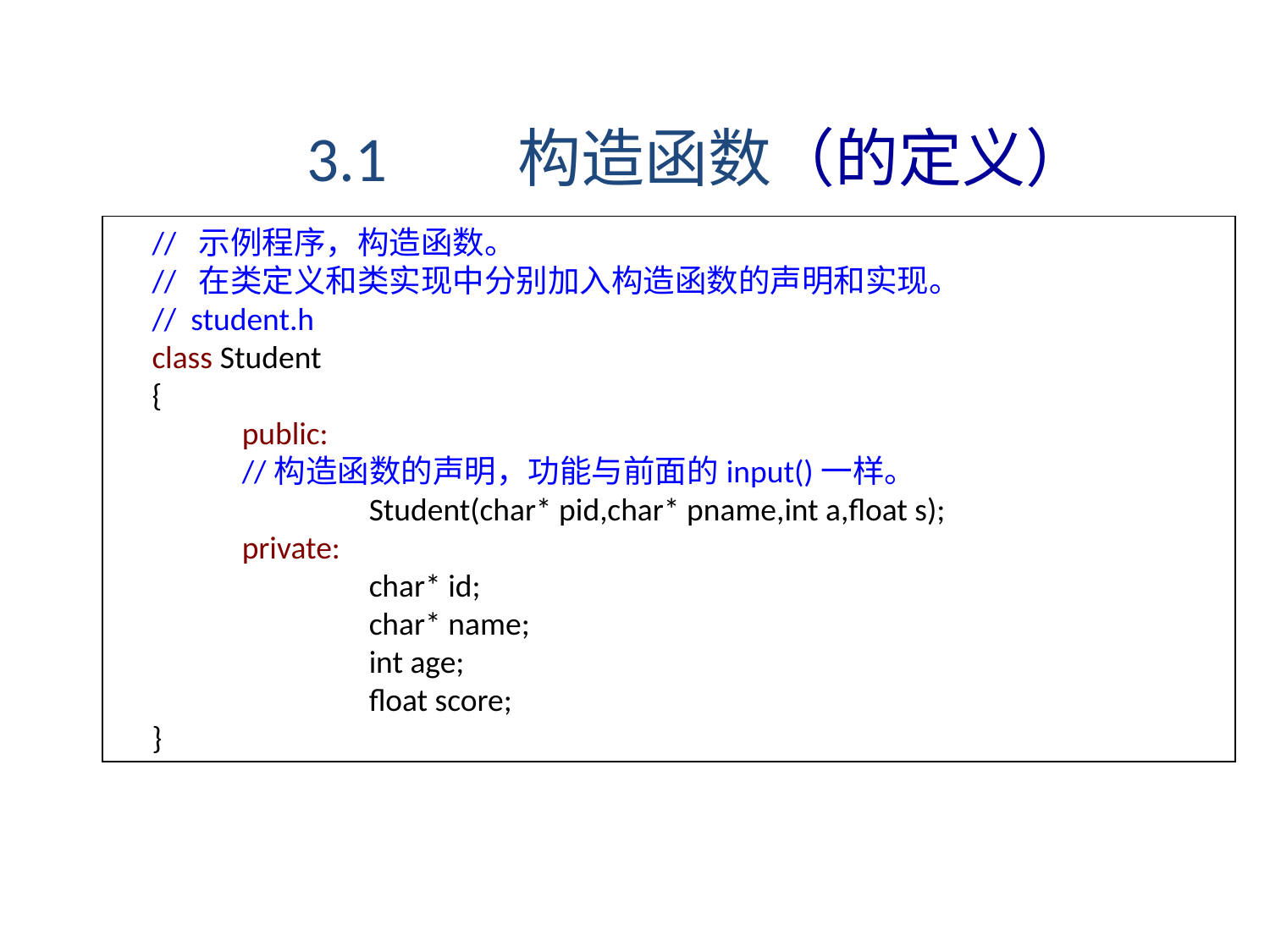

3.1        构造函数（的定义）
//  示例程序，构造函数。
//  在类定义和类实现中分别加入构造函数的声明和实现。
//  student.h
class Student
{
	public:
  	//构造函数的声明，功能与前面的input()一样。
   		Student(char* pid,char* pname,int a,float s);
	private:
   		char* id;
  		char* name;
   		int age;
		float score;
}